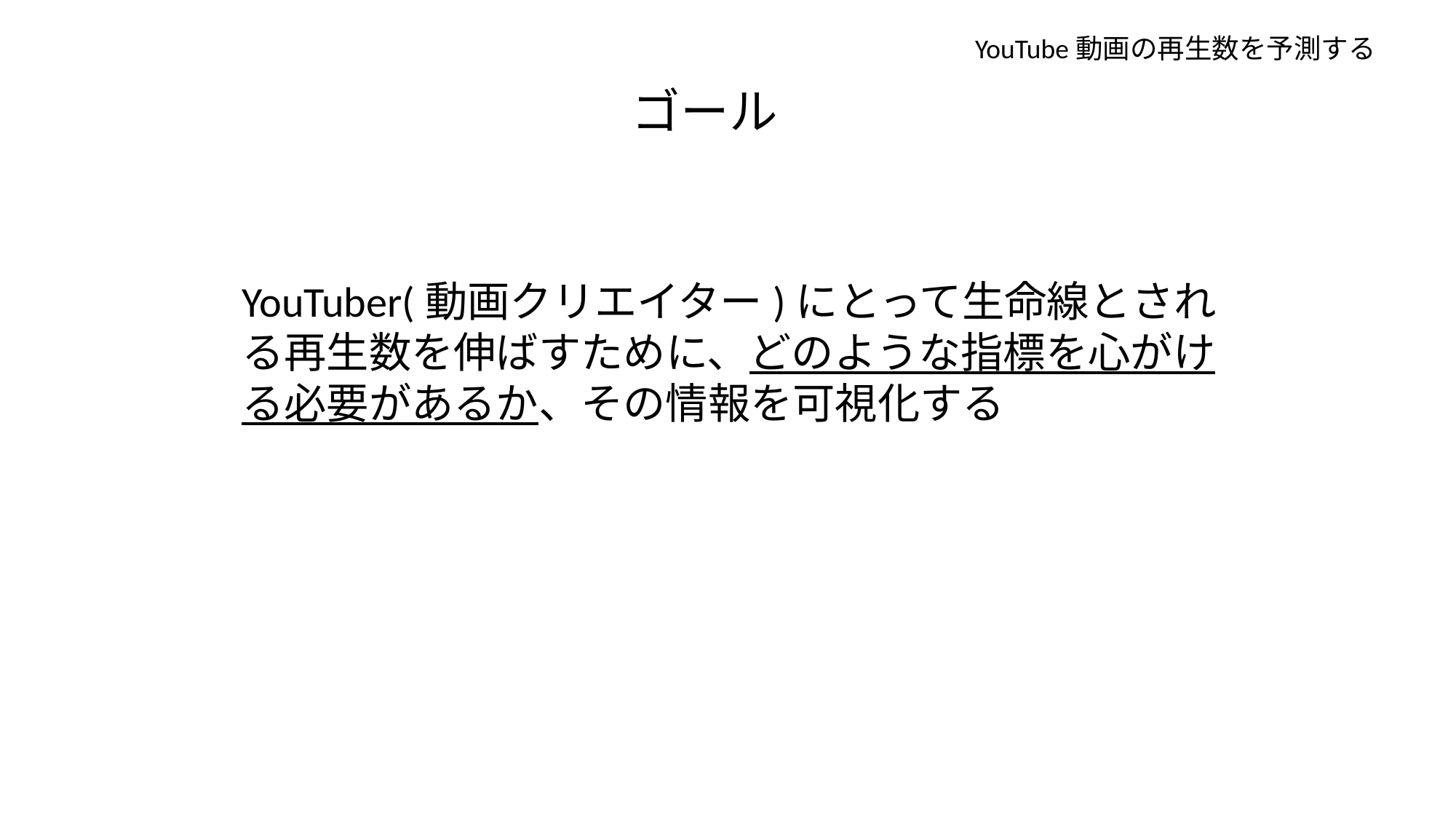

YouTube動画の再生数を予測する
ゴール
YouTuber(動画クリエイター)にとって生命線とされる再生数を伸ばすために、どのような指標を心がける必要があるか、その情報を可視化する